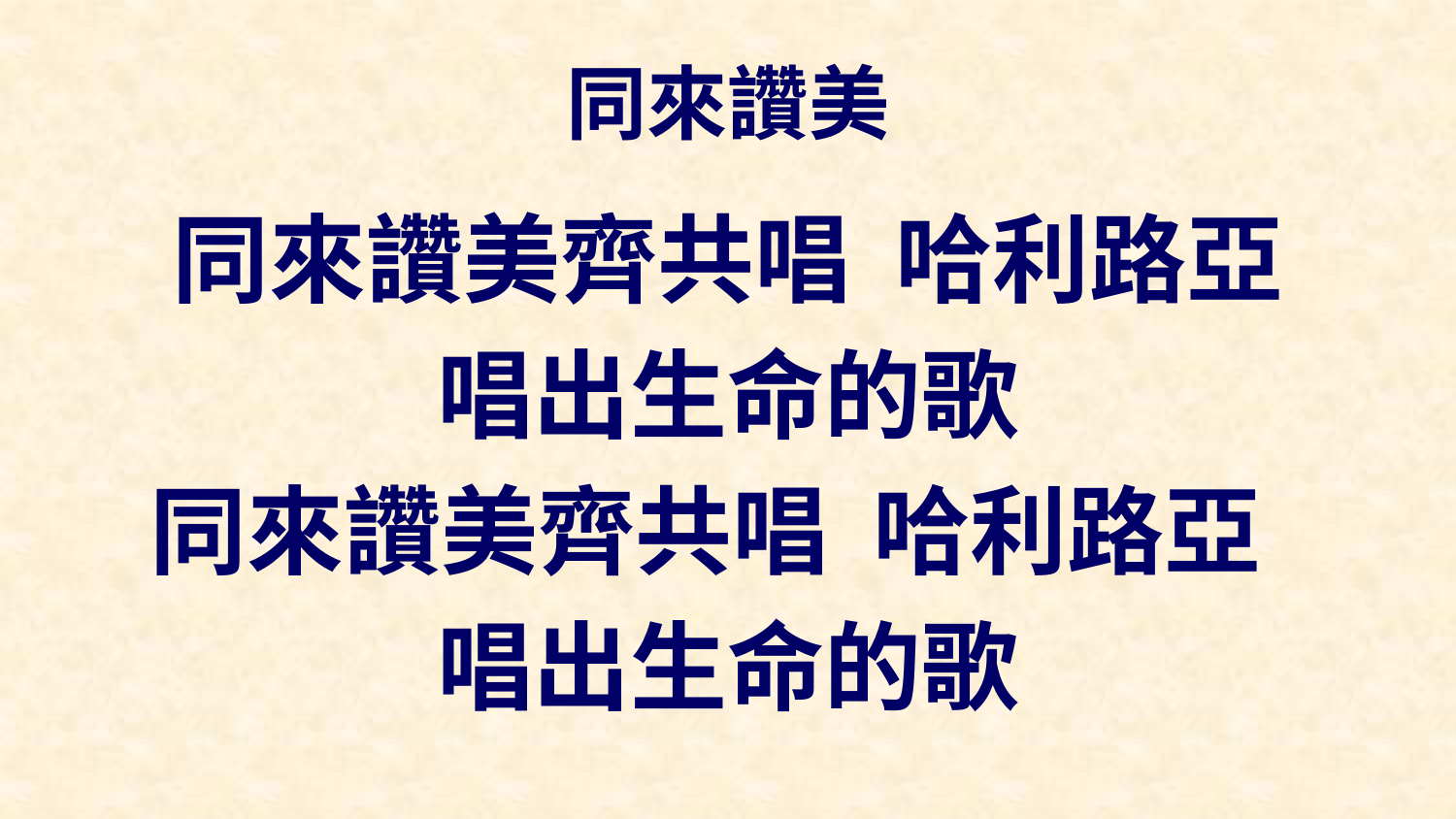

# 同來讚美
同來讚美齊共唱  哈利路亞
唱出生命的歌
同來讚美齊共唱  哈利路亞
唱出生命的歌